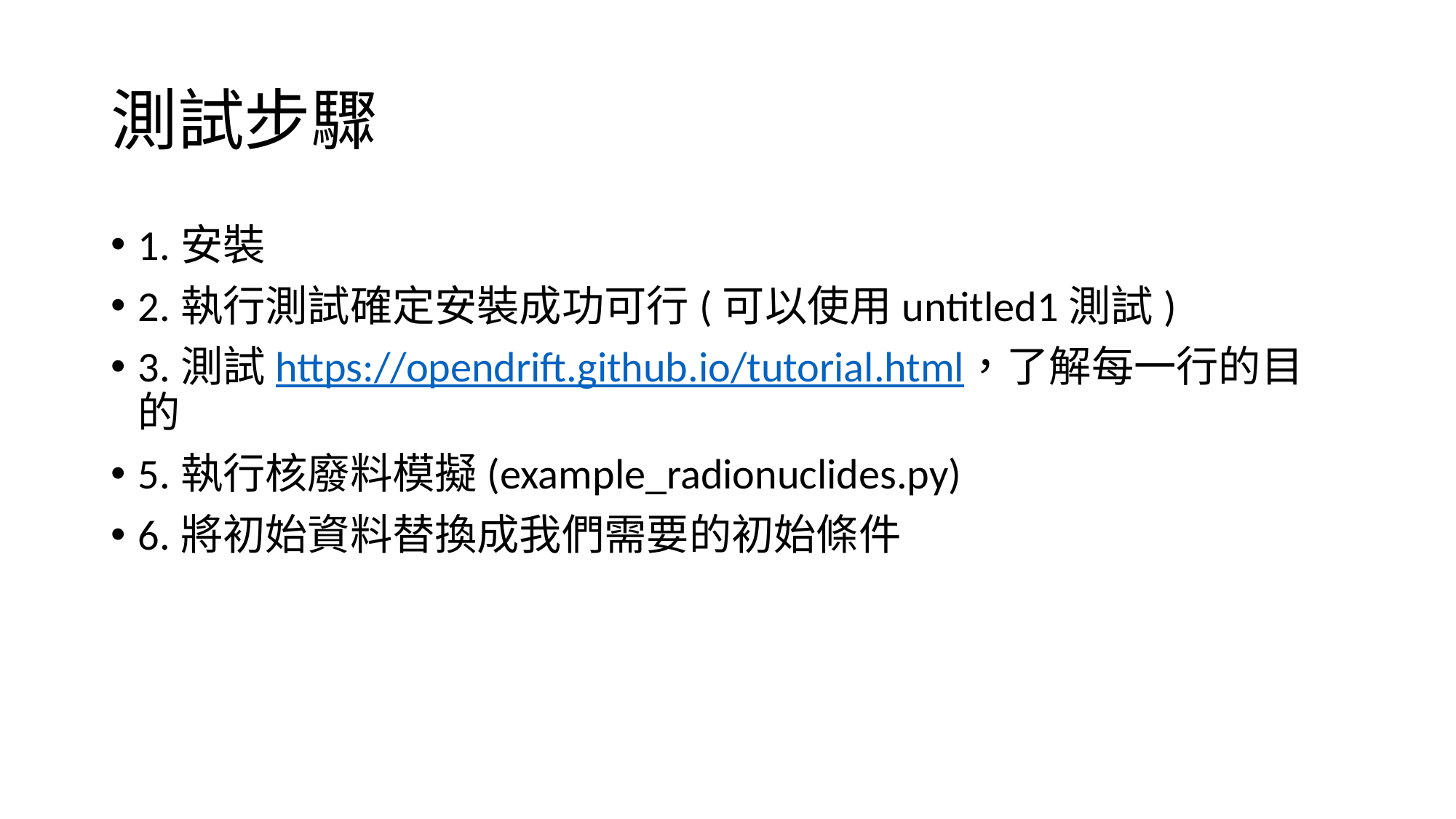

# 測試步驟
1.安裝
2.執行測試確定安裝成功可行(可以使用untitled1測試)
3.測試https://opendrift.github.io/tutorial.html，了解每一行的目的
5.執行核廢料模擬(example_radionuclides.py)
6.將初始資料替換成我們需要的初始條件